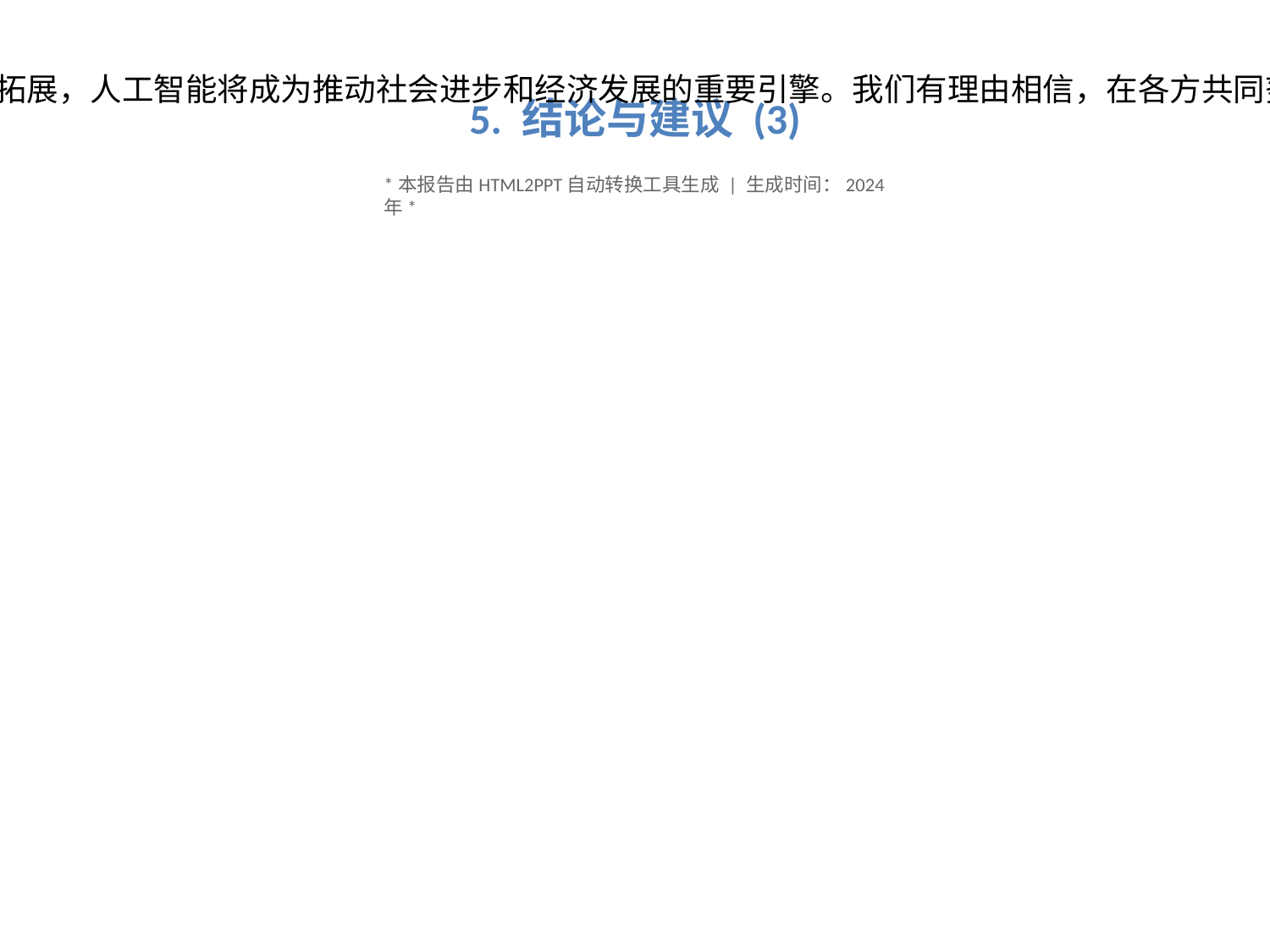

# 5. 结论与建议 (3)

展望未来：随着技术不断进步和应用场景不断拓展，人工智能将成为推动社会进步和经济发展的重要引擎。我们有理由相信，在各方共同努力下，AI技术将为人类社会带来更多福祉。
*本报告由HTML2PPT自动转换工具生成 | 生成时间：2024年*